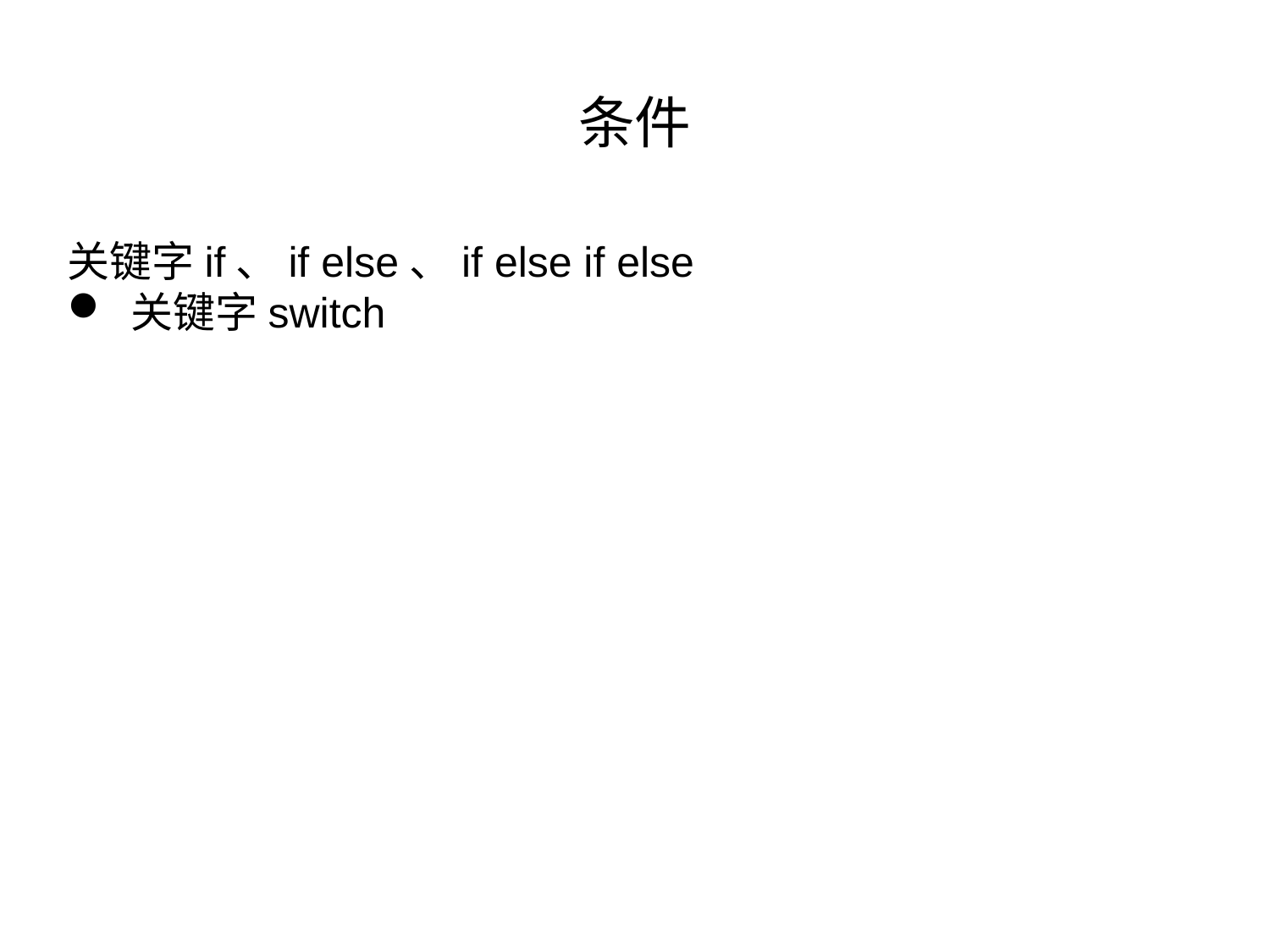

条件
关键字if、if else、if else if else
关键字switch